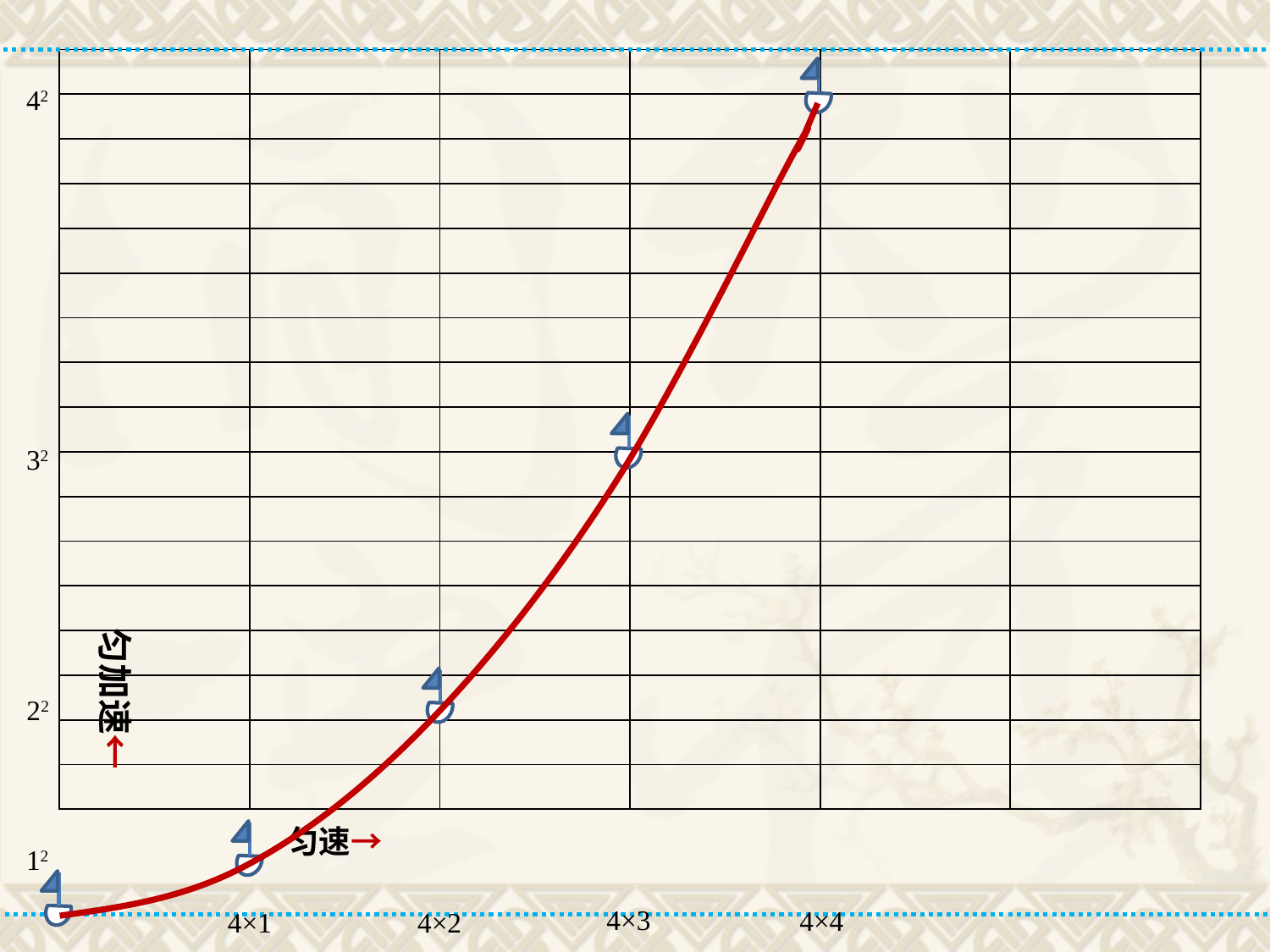

|  |  |  |  |  |  |
| --- | --- | --- | --- | --- | --- |
|  |  |  |  |  |  |
|  |  |  |  |  |  |
|  |  |  |  |  |  |
|  |  |  |  |  |  |
|  |  |  |  |  |  |
|  |  |  |  |  |  |
|  |  |  |  |  |  |
|  |  |  |  |  |  |
|  |  |  |  |  |  |
|  |  |  |  |  |  |
|  |  |  |  |  |  |
|  |  |  |  |  |  |
|  |  |  |  |  |  |
|  |  |  |  |  |  |
|  |  |  |  |  |  |
|  |  |  |  |  |  |

42

32
匀加速←

22
匀速→

12

4×3
4×4
4×1
4×2